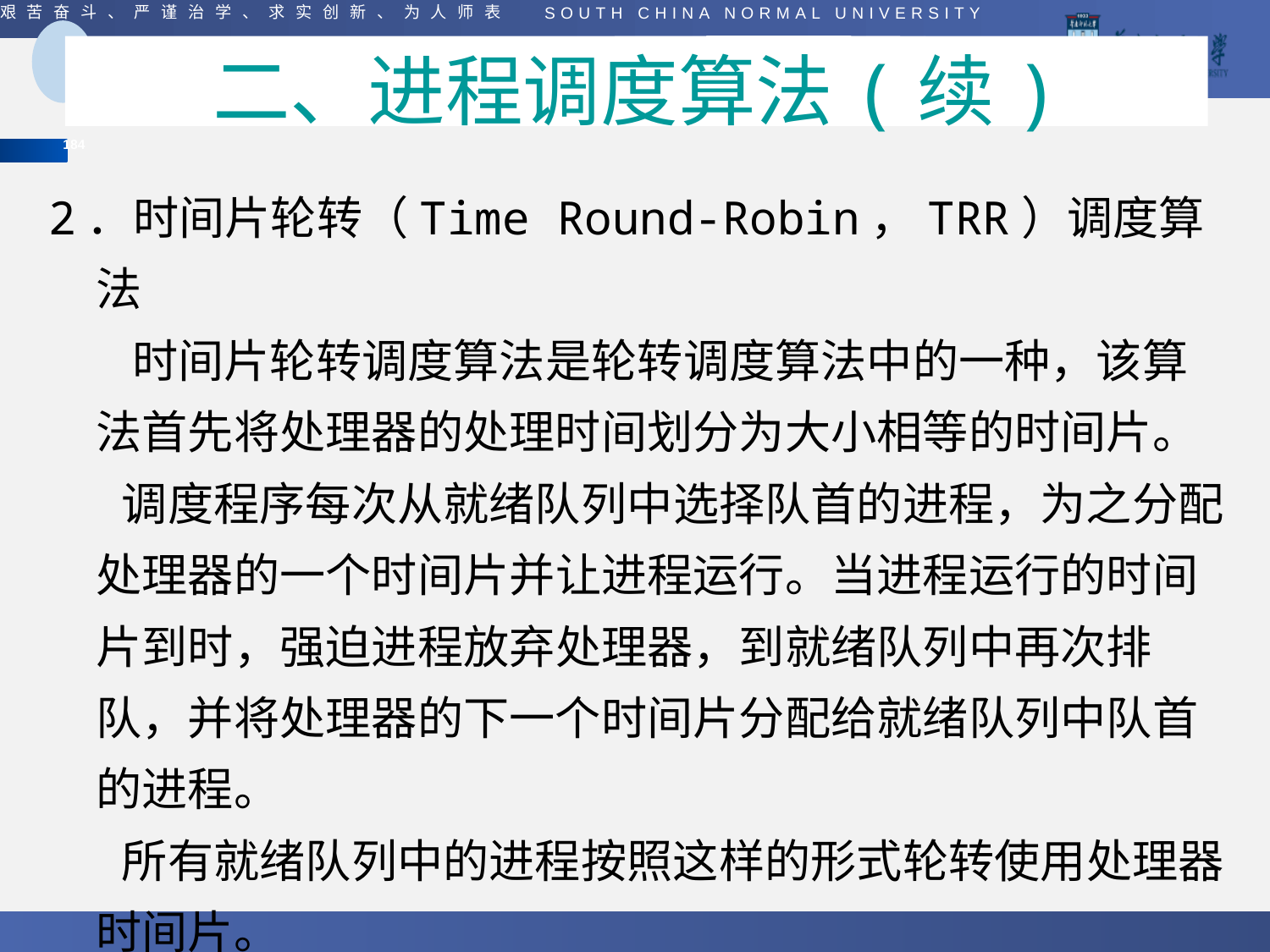

二、进程调度算法(续)
2．时间片轮转（Time Round-Robin，TRR）调度算法
       时间片轮转调度算法是轮转调度算法中的一种，该算法首先将处理器的处理时间划分为大小相等的时间片。
      调度程序每次从就绪队列中选择队首的进程，为之分配处理器的一个时间片并让进程运行。当进程运行的时间片到时，强迫进程放弃处理器，到就绪队列中再次排队，并将处理器的下一个时间片分配给就绪队列中队首的进程。
      所有就绪队列中的进程按照这样的形式轮转使用处理器时间片。

184